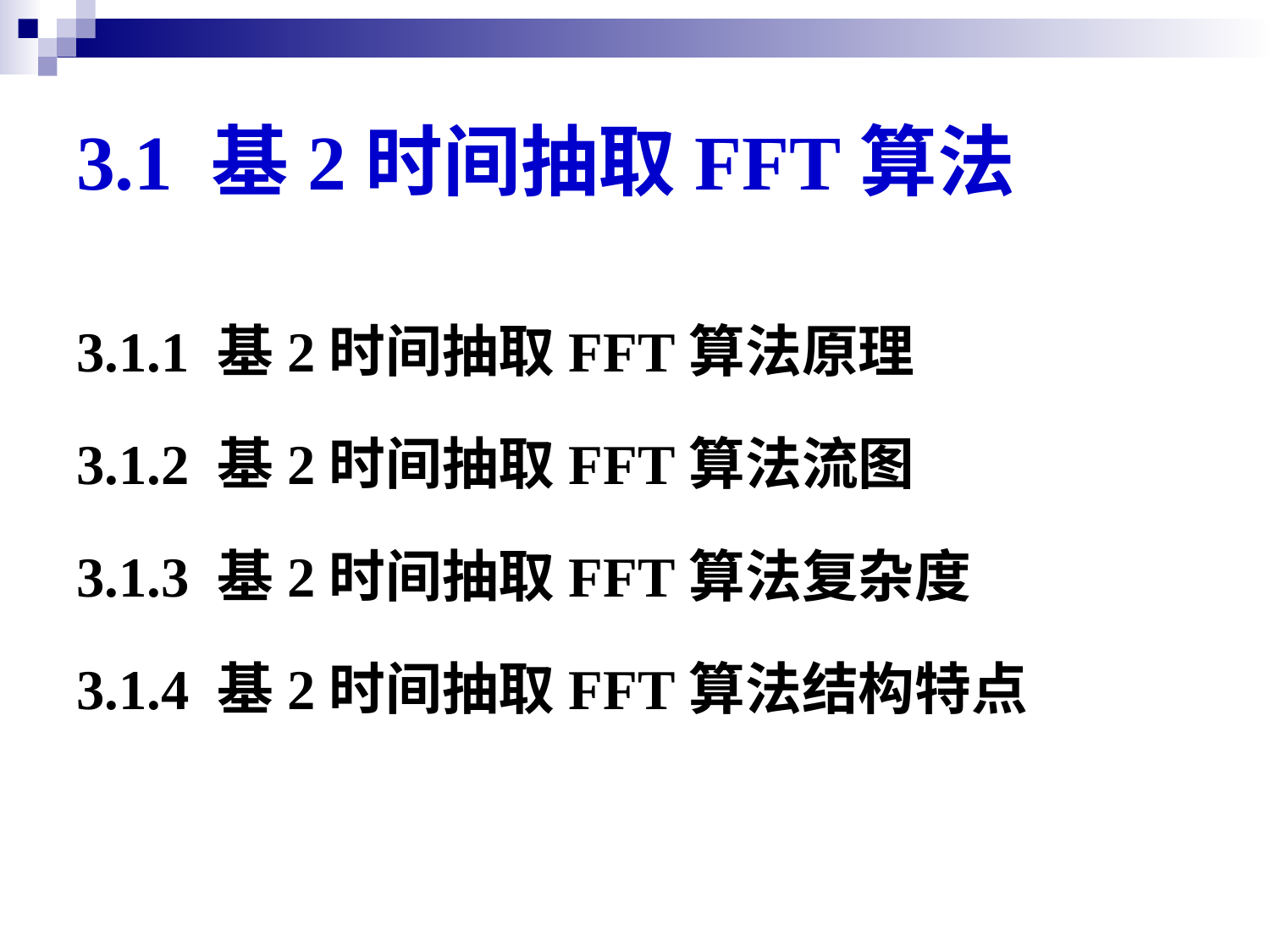

3.1 基2时间抽取FFT算法
3.1.1 基2时间抽取FFT算法原理
3.1.2 基2时间抽取FFT算法流图
3.1.3 基2时间抽取FFT算法复杂度
3.1.4 基2时间抽取FFT算法结构特点